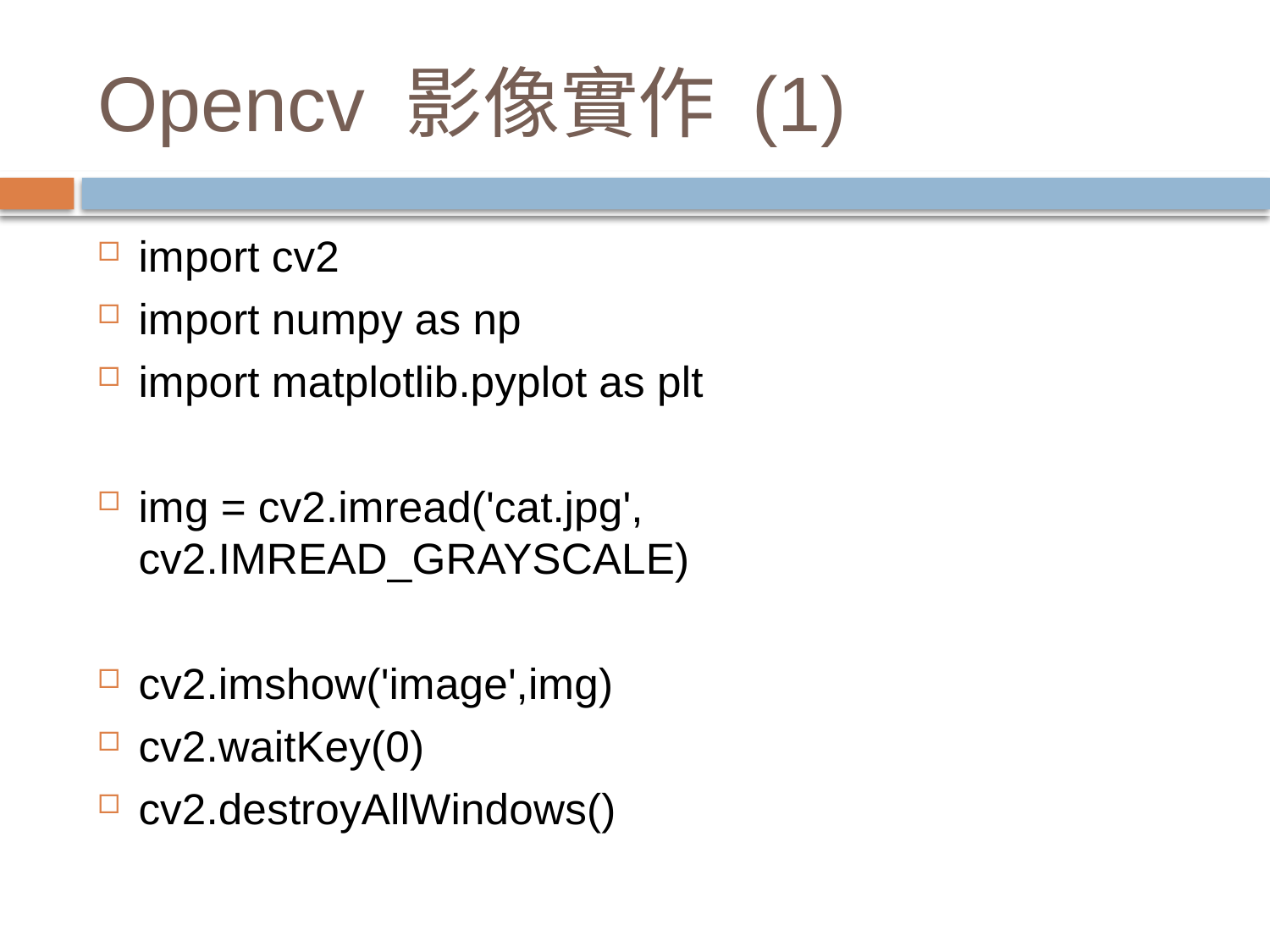

# Opencv 影像實作 (1)
import cv2
import numpy as np
import matplotlib.pyplot as plt

img = cv2.imread('cat.jpg', cv2.IMREAD_GRAYSCALE)

cv2.imshow('image',img)
cv2.waitKey(0)
cv2.destroyAllWindows()